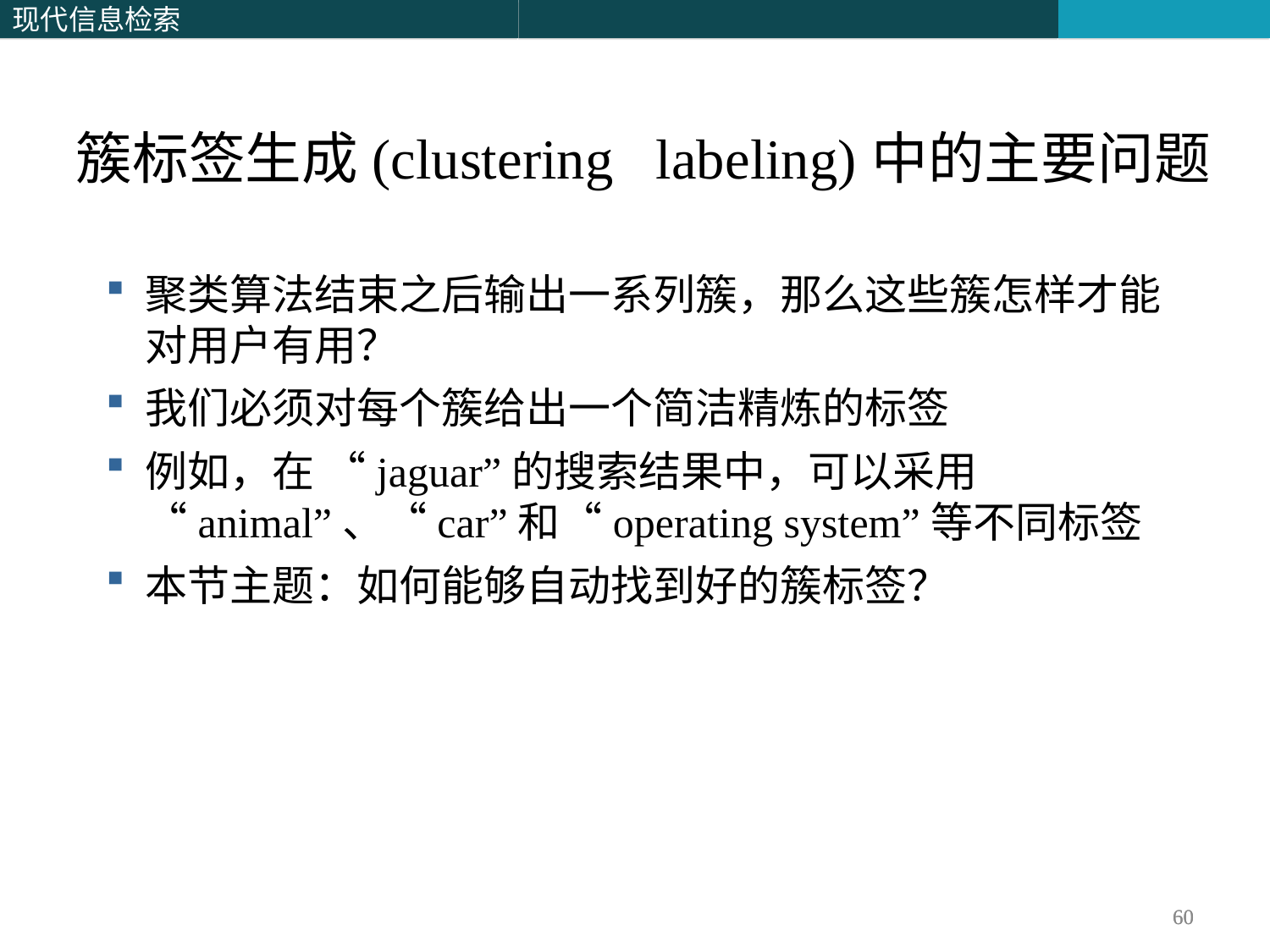

簇标签生成(clustering   labeling)中的主要问题

聚类算法结束之后输出一系列簇，那么这些簇怎样才能对用户有用？
我们必须对每个簇给出一个简洁精炼的标签
例如，在 “jaguar”的搜索结果中，可以采用 “animal”、“car”和“operating system”等不同标签
本节主题：如何能够自动找到好的簇标签？
60
60